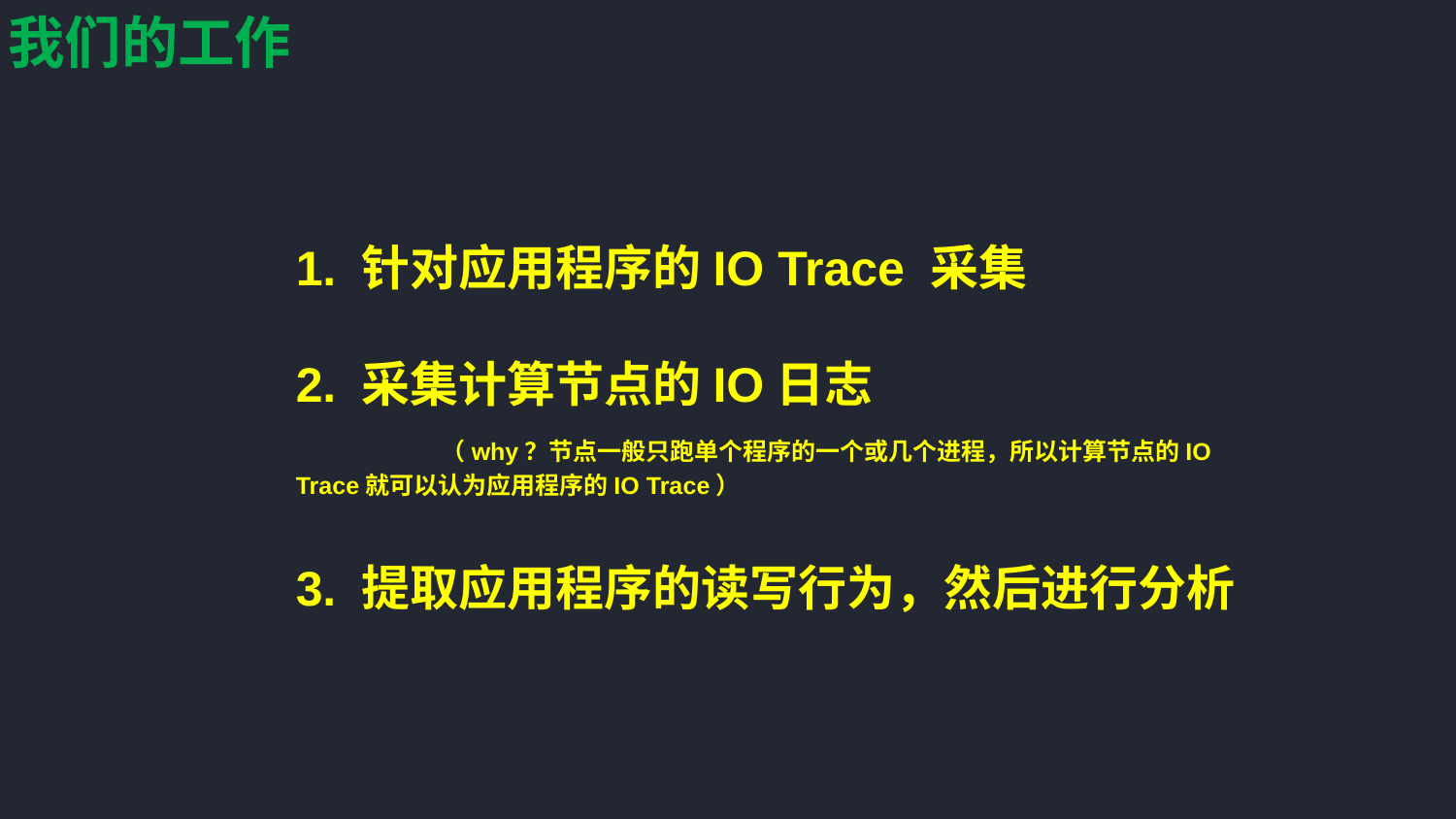

我们的工作
1. 针对应用程序的IO Trace 采集

2. 采集计算节点的IO日志
	（why？节点一般只跑单个程序的一个或几个进程，所以计算节点的IO Trace就可以认为应用程序的IO Trace）

3. 提取应用程序的读写行为，然后进行分析